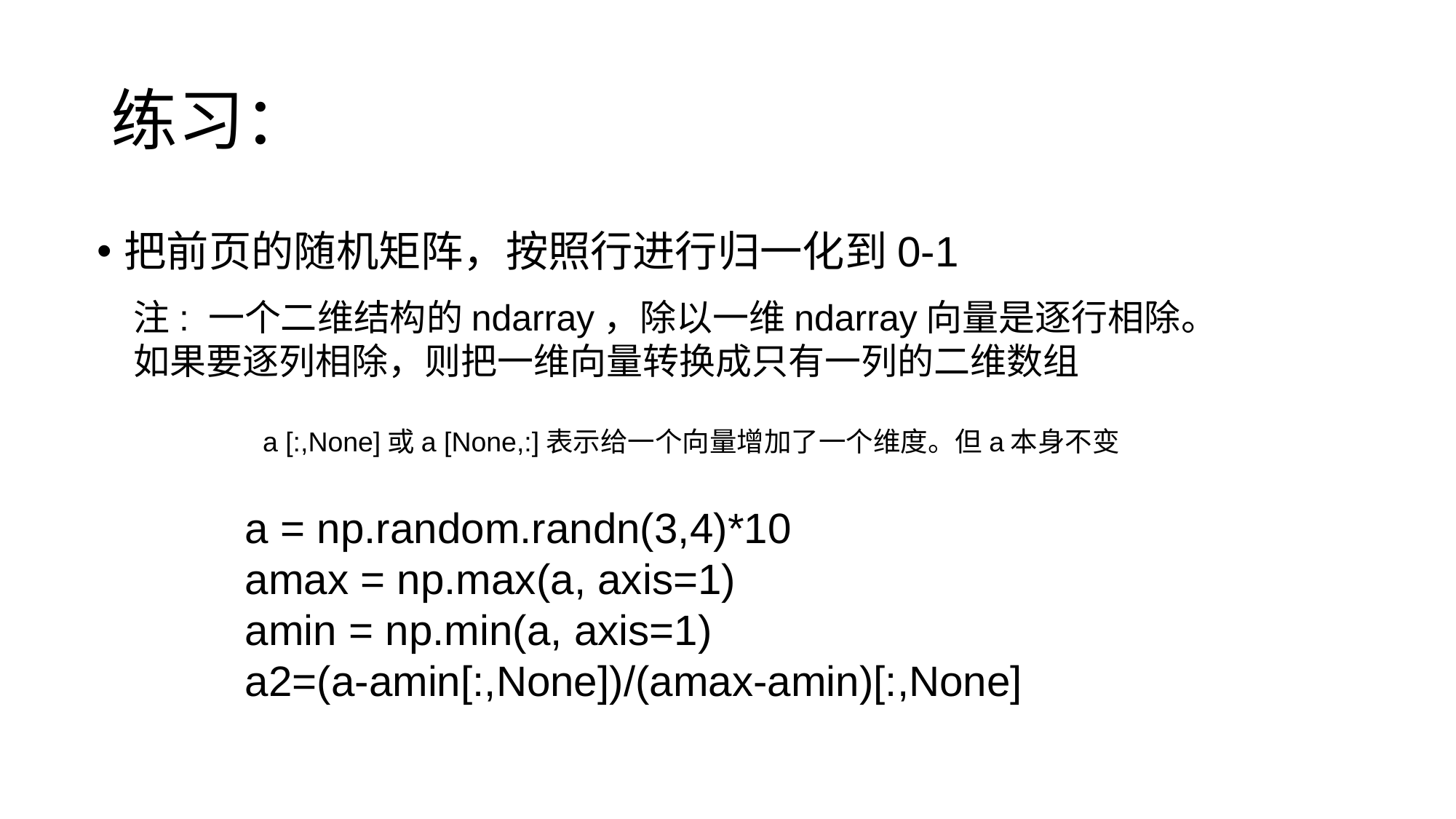

# 练习：
把前页的随机矩阵，按照行进行归一化到0-1

注: 一个二维结构的ndarray，除以一维ndarray向量是逐行相除。
如果要逐列相除，则把一维向量转换成只有一列的二维数组
a [:,None]或a [None,:]表示给一个向量增加了一个维度。但a本身不变
a = np.random.randn(3,4)*10
amax = np.max(a, axis=1)
amin = np.min(a, axis=1)
a2=(a-amin[:,None])/(amax-amin)[:,None]